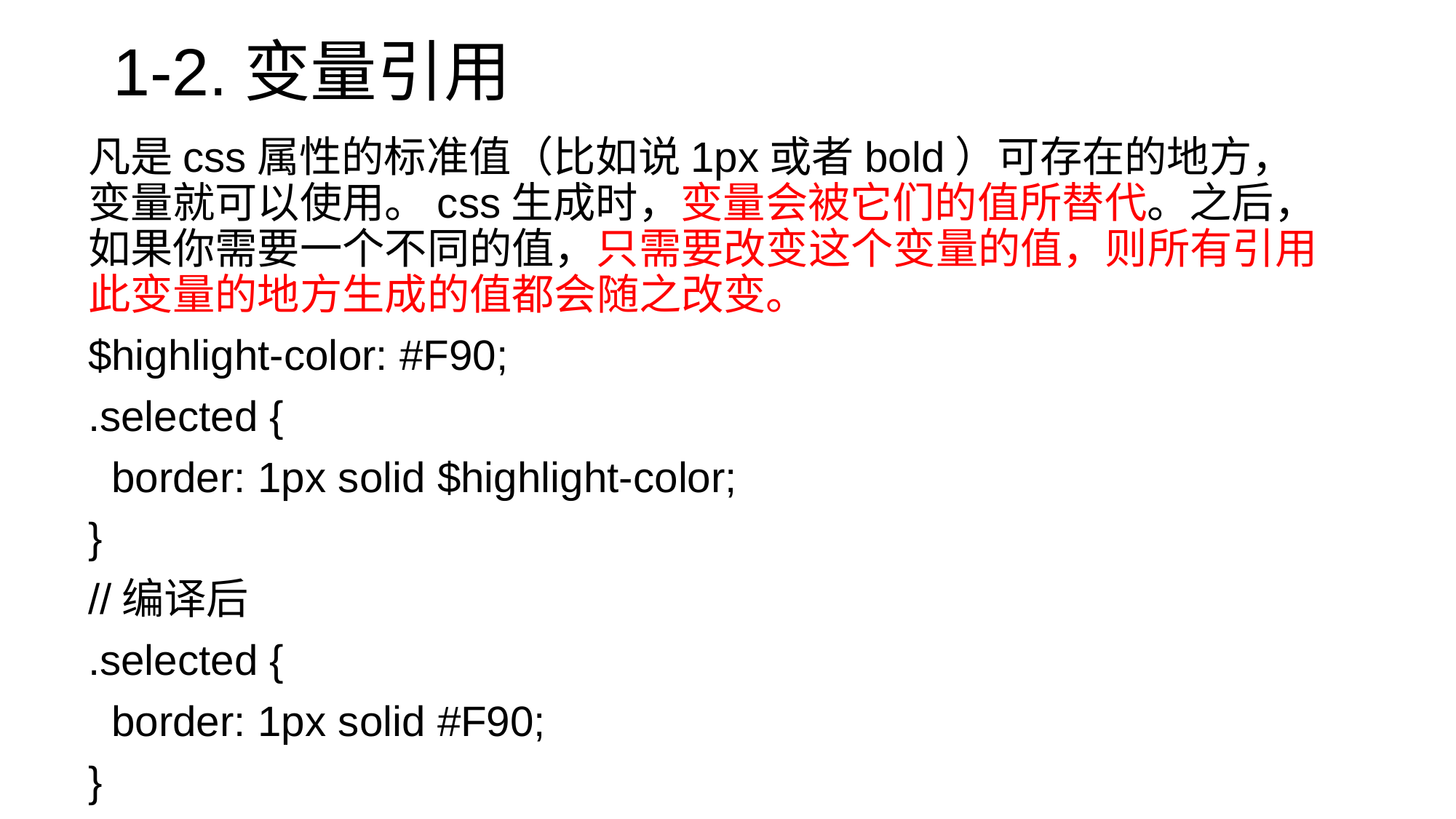

# 1-2.变量引用
凡是css属性的标准值（比如说1px或者bold）可存在的地方，变量就可以使用。css生成时，变量会被它们的值所替代。之后，如果你需要一个不同的值，只需要改变这个变量的值，则所有引用此变量的地方生成的值都会随之改变。
$highlight-color: #F90;
.selected {
  border: 1px solid $highlight-color;
}
//编译后
.selected {
  border: 1px solid #F90;
}